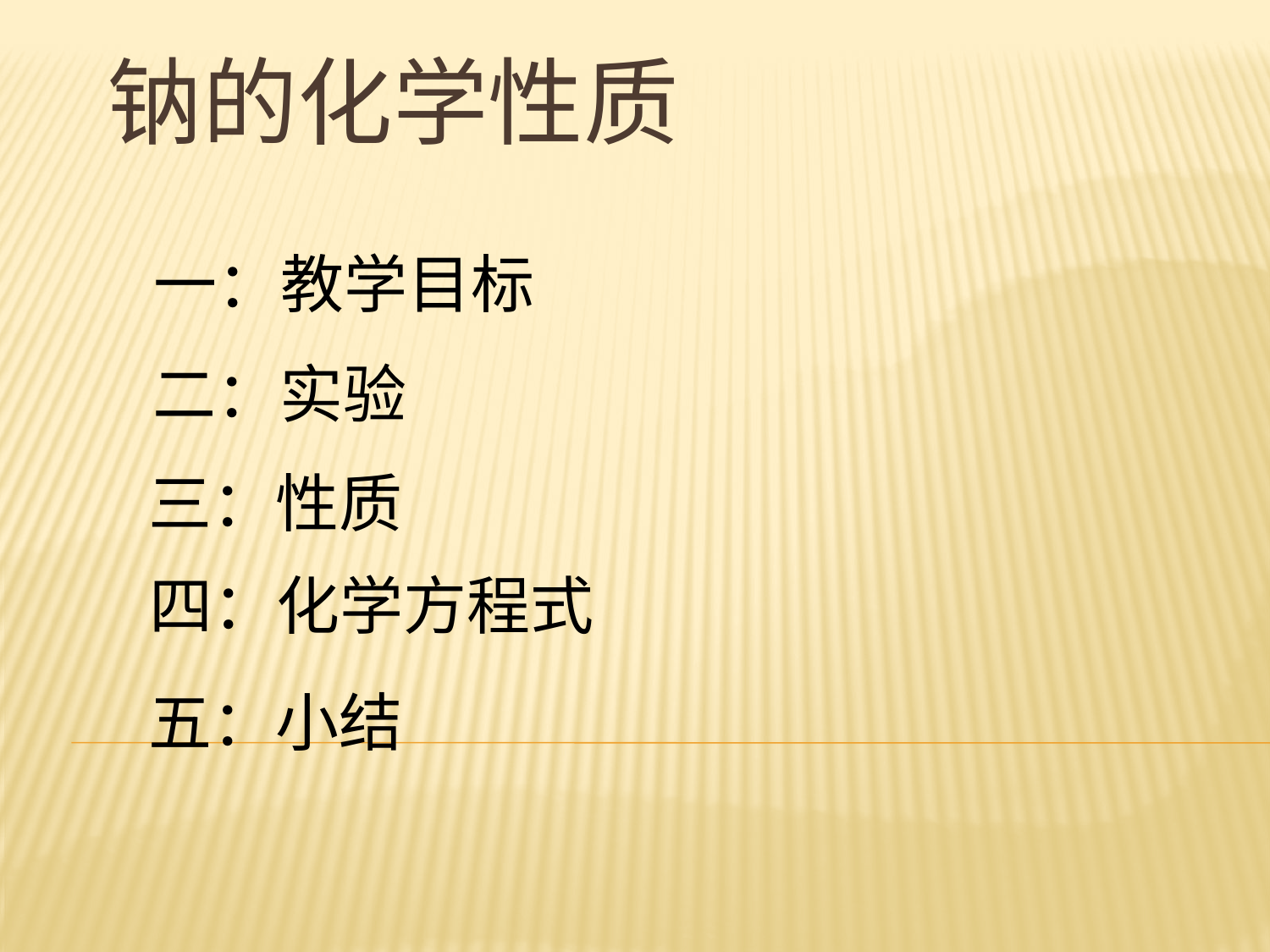

# 钠的化学性质
一：教学目标
二：实验
三：性质
四：化学方程式
五：小结